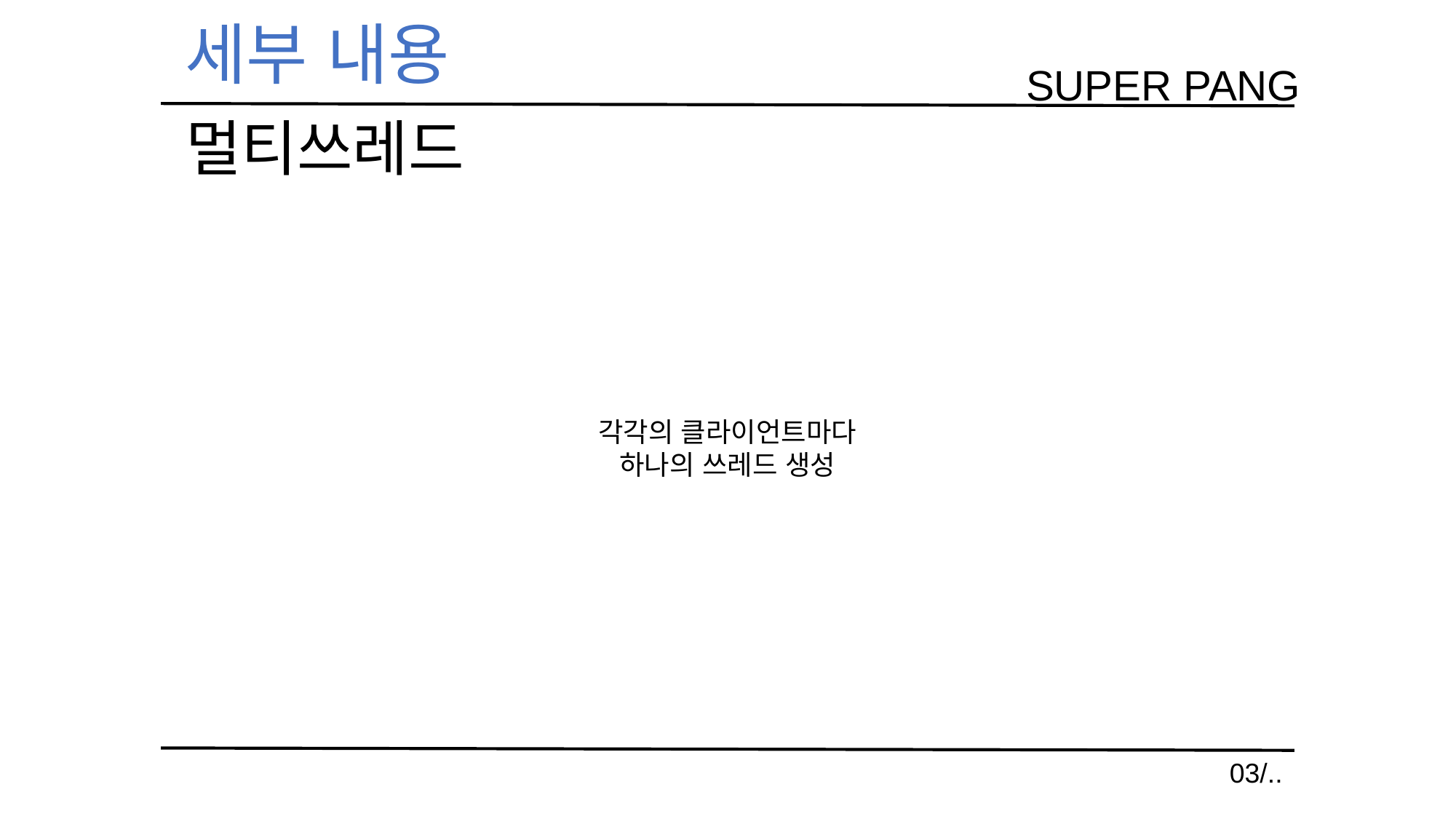

세부 내용
SUPER PANG
멀티쓰레드
각각의 클라이언트마다
하나의 쓰레드 생성
03/..